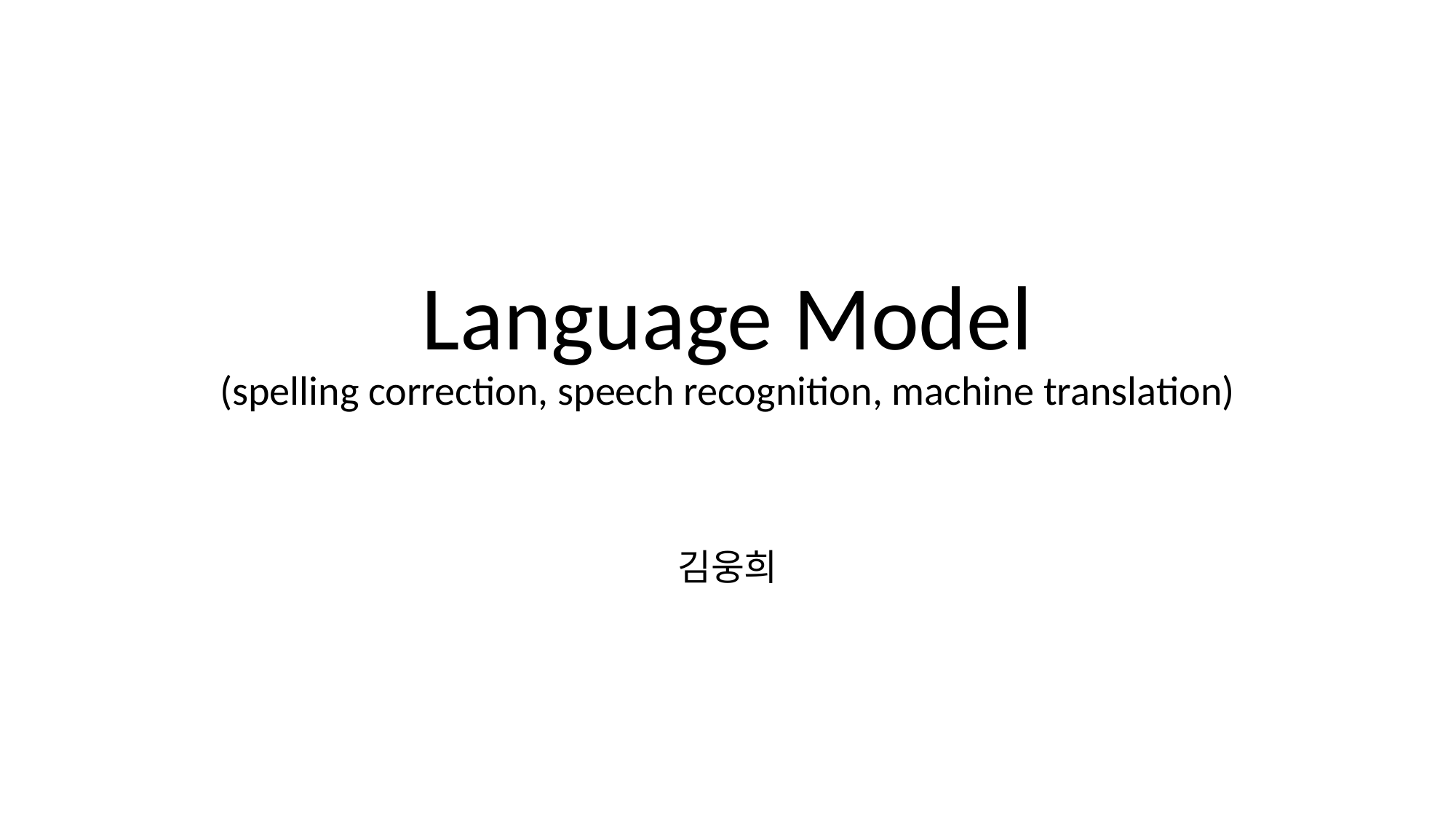

# Language Model (spelling correction, speech recognition, machine translation)

김웅희